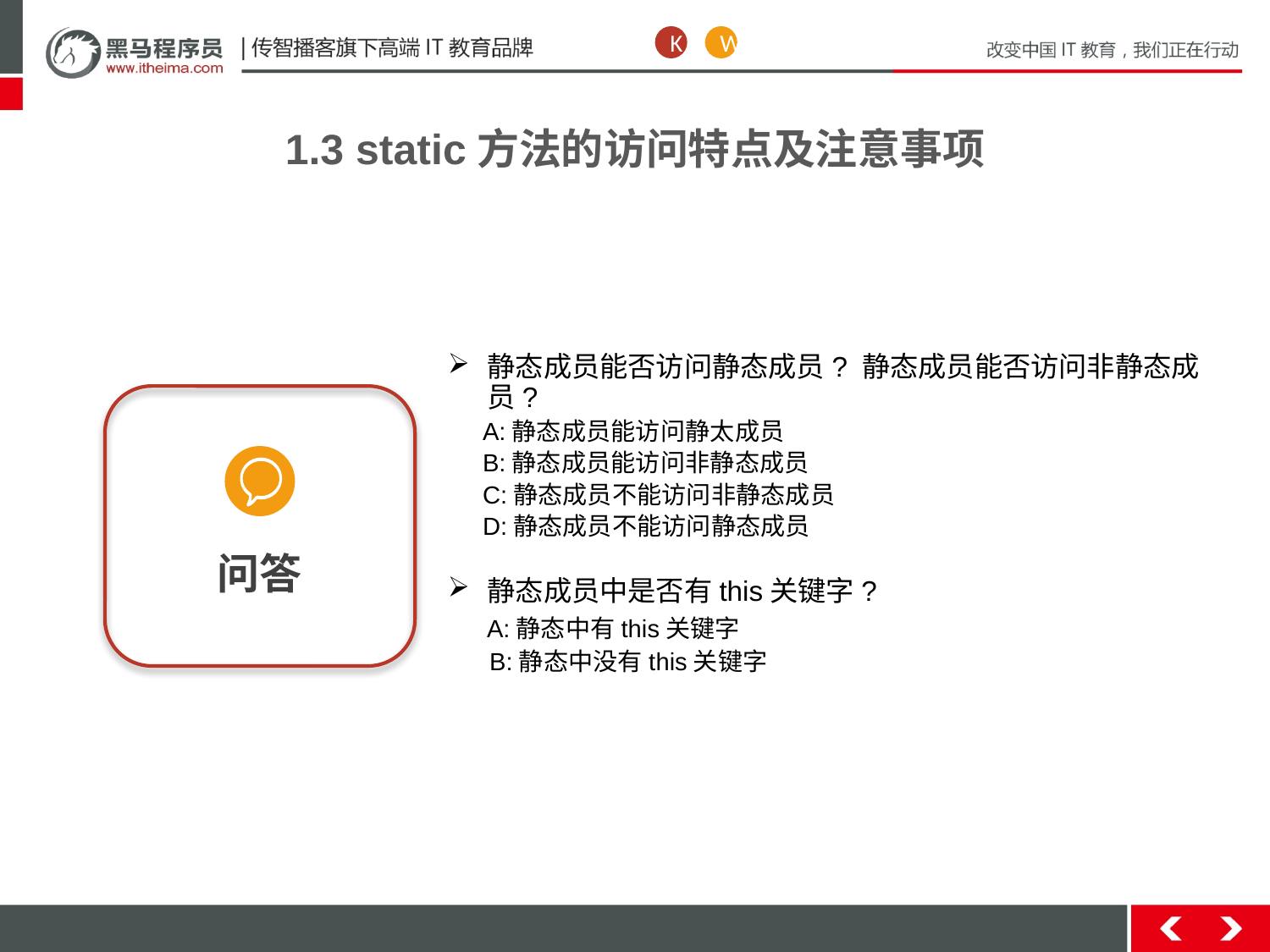

K
W
1.3 static方法的访问特点及注意事项
静态成员能否访问静态成员? 静态成员能否访问非静态成员?
     A:静态成员能访问静太成员
     B:静态成员能访问非静态成员
     C:静态成员不能访问非静态成员
     D:静态成员不能访问静态成员

静态成员中是否有this关键字?
     A:静态中有this关键字
      B:静态中没有this关键字

问答